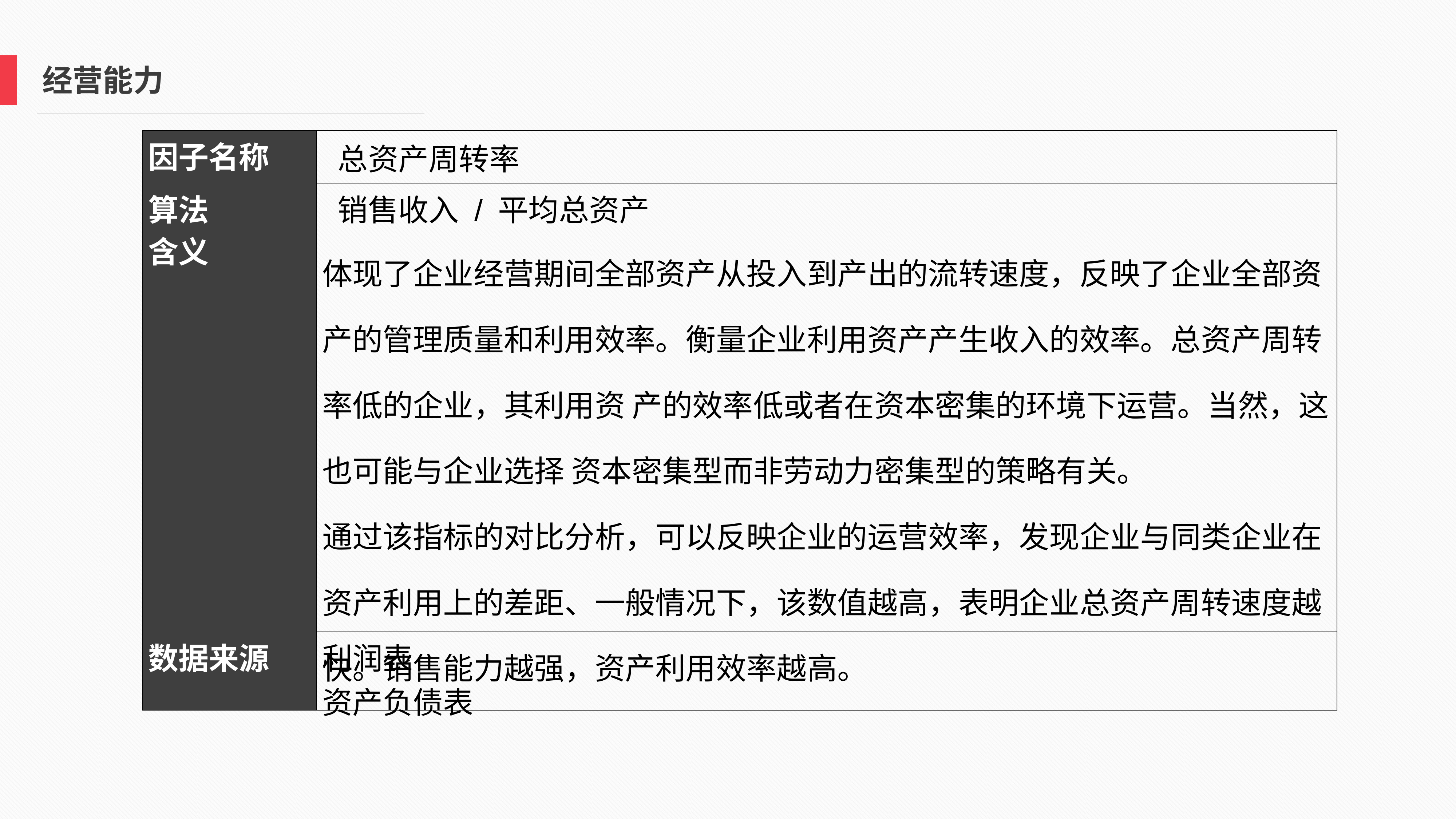

经营能力
| 因子名称 | 总资产周转率 |
| --- | --- |
| 算法 | 销售收入 / 平均总资产 |
| 含义 | 体现了企业经营期间全部资产从投入到产出的流转速度，反映了企业全部资产的管理质量和利用效率。衡量企业利用资产产生收入的效率。总资产周转率低的企业，其利用资 产的效率低或者在资本密集的环境下运营。当然，这也可能与企业选择 资本密集型而非劳动力密集型的策略有关。 通过该指标的对比分析，可以反映企业的运营效率，发现企业与同类企业在资产利用上的差距、一般情况下，该数值越高，表明企业总资产周转速度越快。销售能力越强，资产利用效率越高。 |
| 数据来源 | 利润表 资产负债表 |